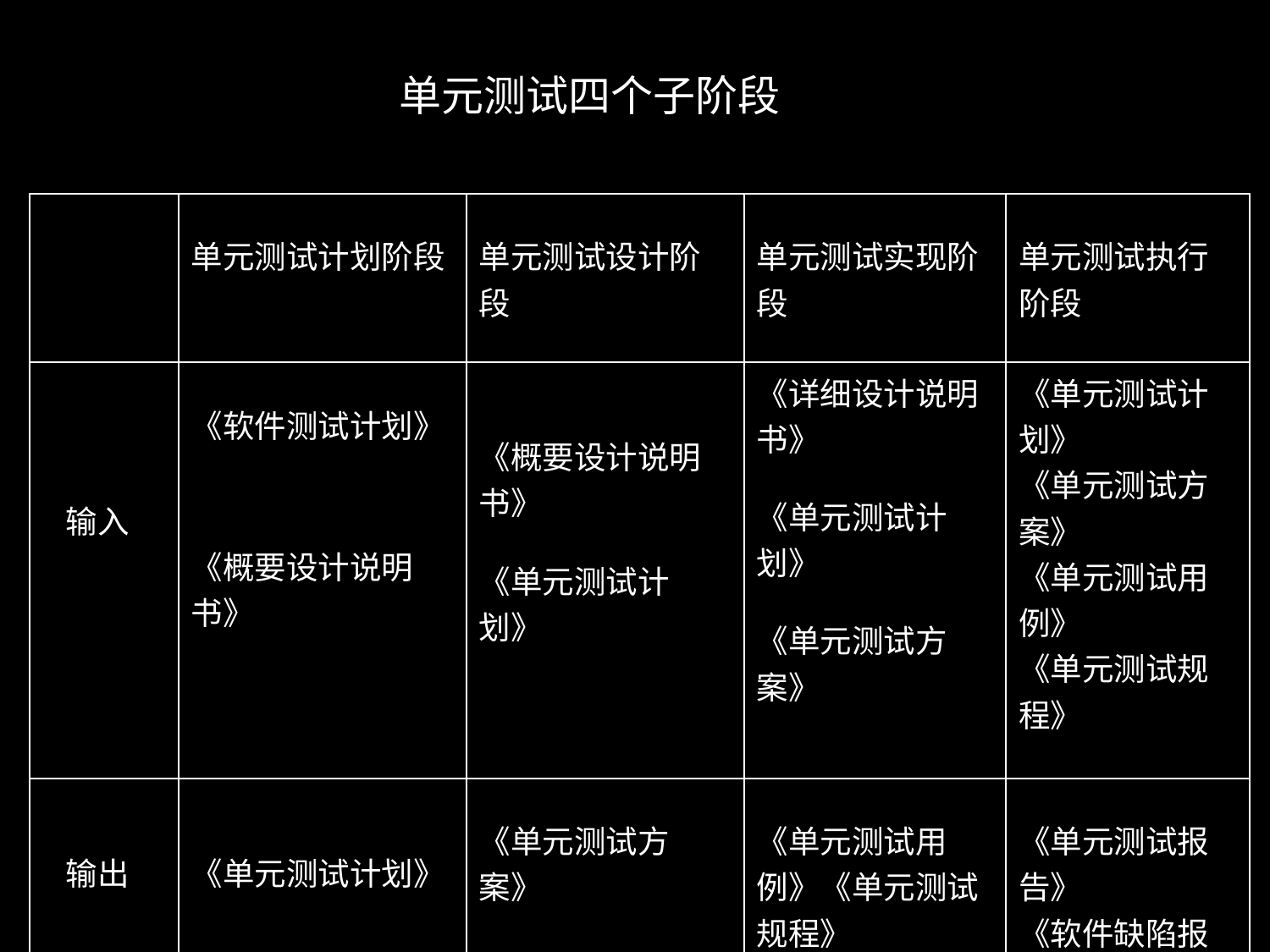

# 单元测试四个子阶段
|  | 单元测试计划阶段 | 单元测试设计阶段 | 单元测试实现阶段 | 单元测试执行阶段 |
| --- | --- | --- | --- | --- |
| 输入 | 《软件测试计划》 《概要设计说明书》 | 《概要设计说明书》 《单元测试计划》 | 《详细设计说明书》 《单元测试计划》 《单元测试方案》 | 《单元测试计划》 《单元测试方案》 《单元测试用例》 《单元测试规程》 |
| 输出 | 《单元测试计划》 | 《单元测试方案》 | 《单元测试用例》《单元测试规程》 | 《单元测试报告》 《软件缺陷报告》 |